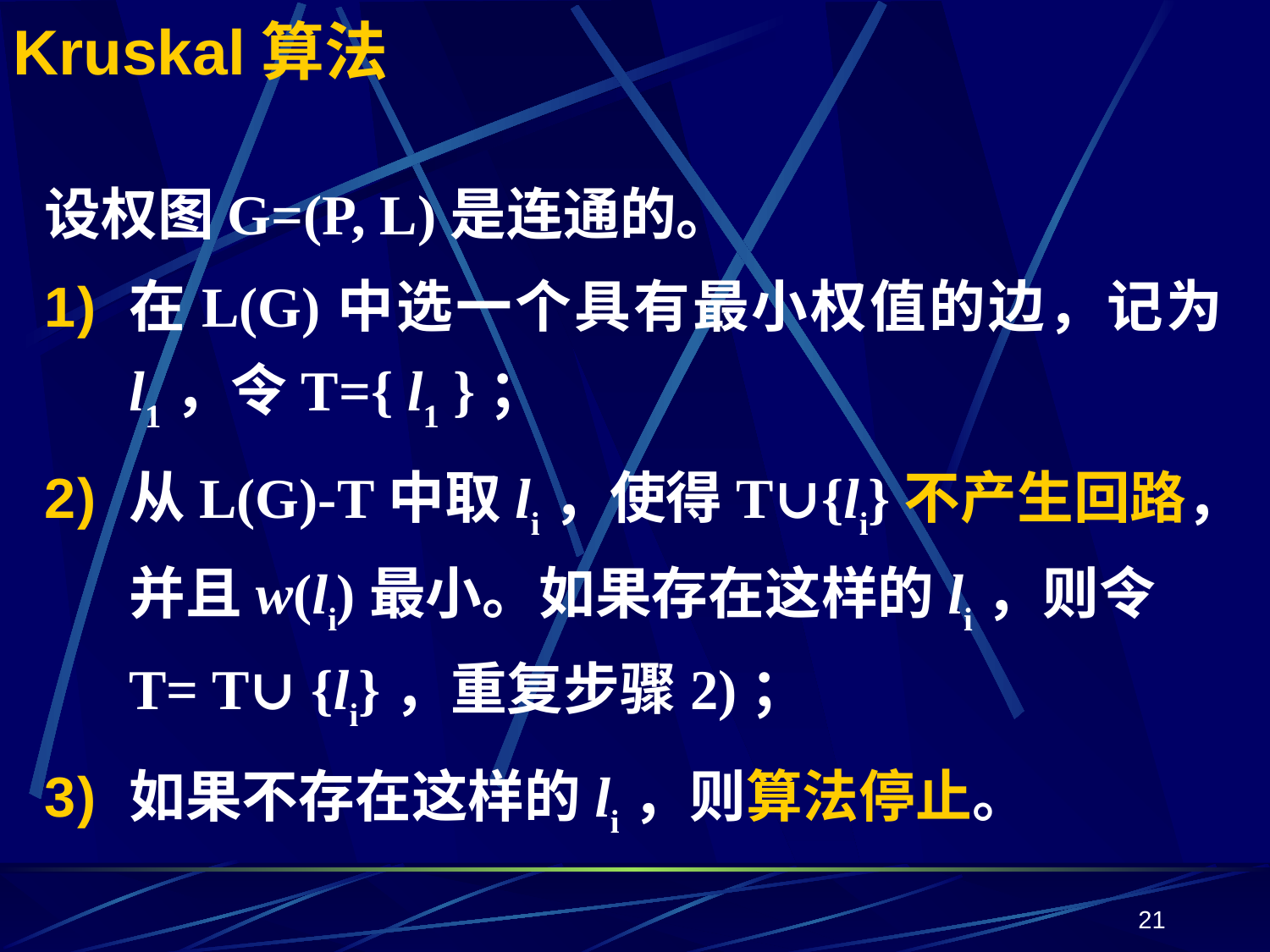

# Kruskal算法
设权图G=(P, L)是连通的。
在L(G)中选一个具有最小权值的边，记为l1，令T={ l1 }；
从L(G)-T中取li，使得T∪{li}不产生回路，并且w(li)最小。如果存在这样的li，则令T= T∪ {li}，重复步骤2)；
如果不存在这样的li，则算法停止。
21